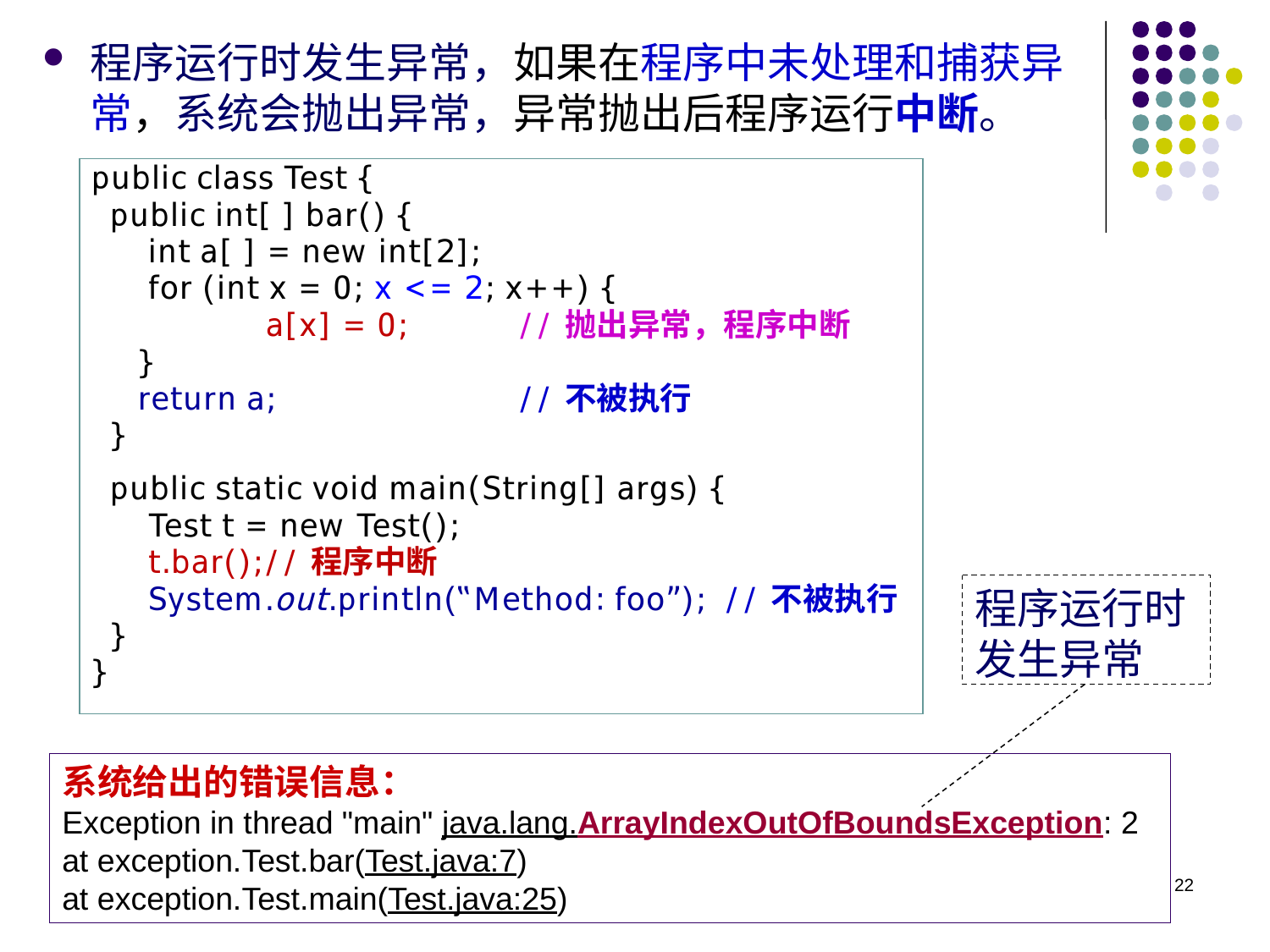

程序运行时发生异常，如果在程序中未处理和捕获异常，系统会抛出异常，异常抛出后程序运行中断。
public class Test {
  public int[ ] bar() {
	 int a[ ] = new int[2];
	 for (int x = 0; x <= 2; x++) {
		a[x] = 0; 	//抛出异常，程序中断
     }
     return a; 		//不被执行
  }

  public static void main(String[] args) {
	 Test t = new Test();
	 t.bar();	//程序中断
	 System.out.println(“Method: foo”);  //不被执行
  }
}
程序运行时发生异常
系统给出的错误信息：
Exception in thread "main" java.lang.ArrayIndexOutOfBoundsException: 2
at exception.Test.bar(Test.java:7)
at exception.Test.main(Test.java:25)
22